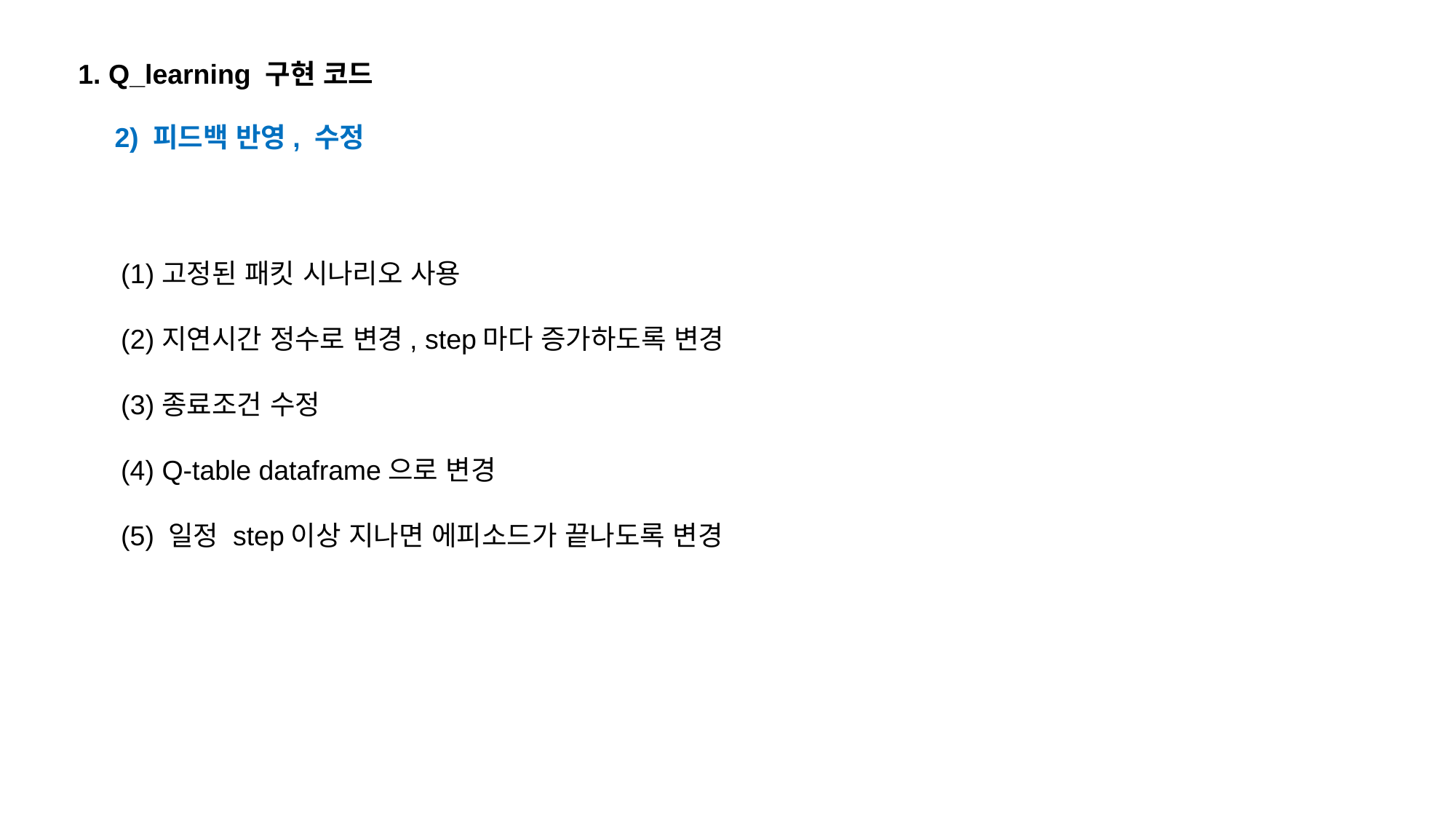

1. Q_learning 구현 코드
 2) 피드백 반영, 수정
고정된 패킷 시나리오 사용

지연시간 정수로 변경, step마다 증가하도록 변경

종료조건 수정

Q-table dataframe으로 변경

(5) 일정 step이상 지나면 에피소드가 끝나도록 변경